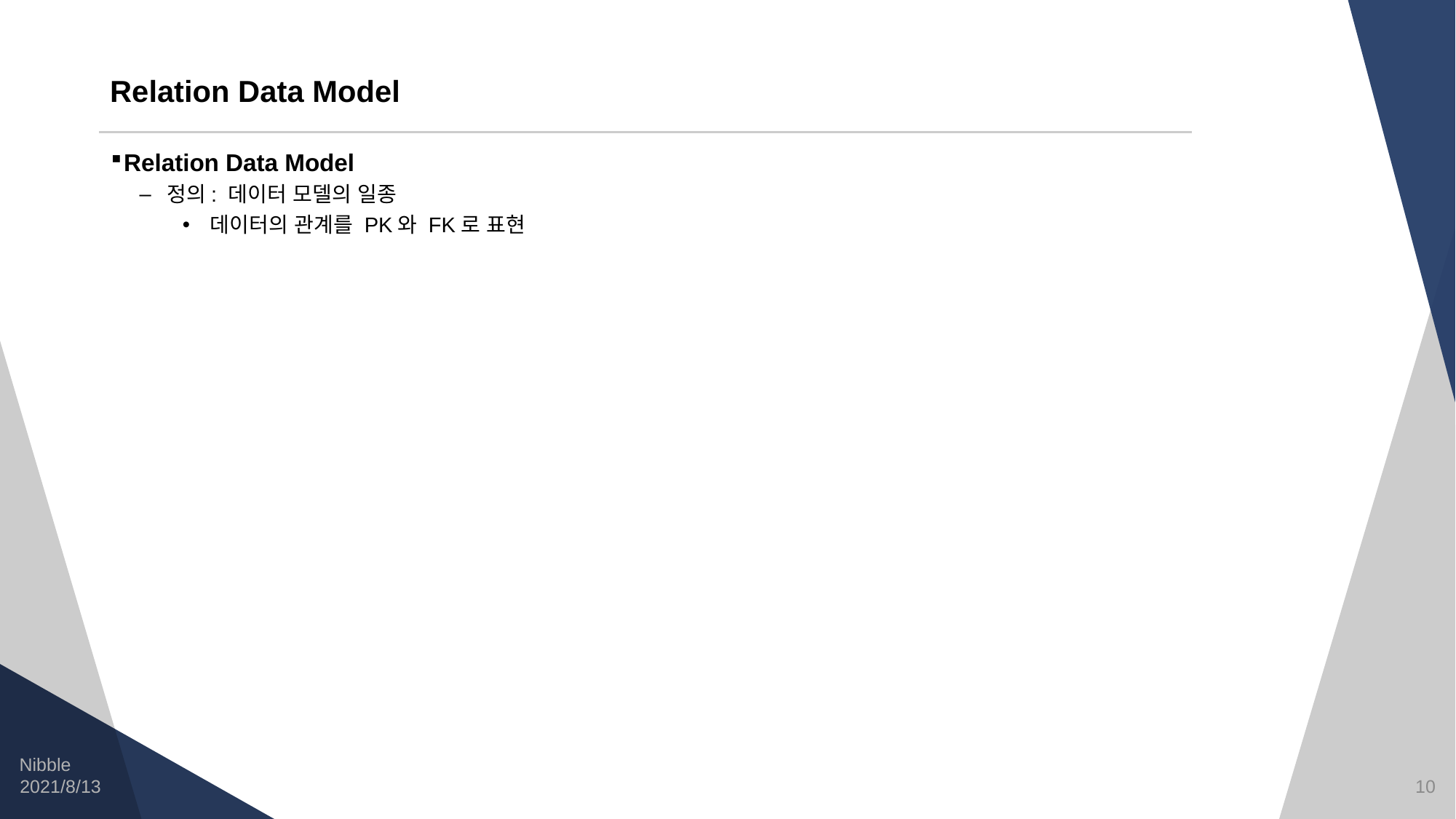

# Relation Data Model

Relation Data Model
정의: 데이터 모델의 일종
데이터의 관계를 PK와 FK로 표현
Nibble
2021/8/13
10